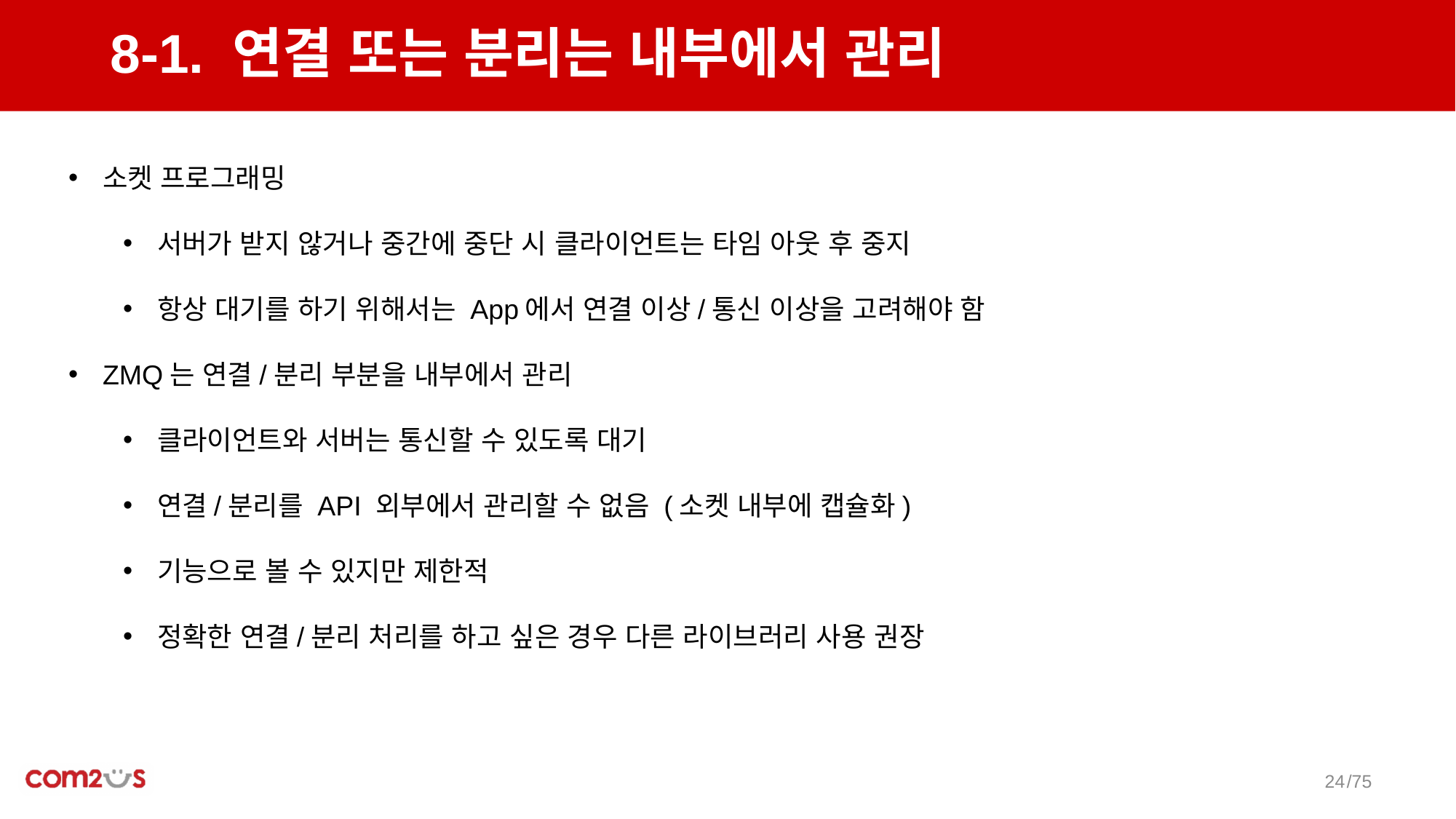

# 8-1. 연결 또는 분리는 내부에서 관리
소켓 프로그래밍

서버가 받지 않거나 중간에 중단 시 클라이언트는 타임 아웃 후 중지

항상 대기를 하기 위해서는 App에서 연결 이상/통신 이상을 고려해야 함

ZMQ는 연결/분리 부분을 내부에서 관리

클라이언트와 서버는 통신할 수 있도록 대기

연결/분리를 API 외부에서 관리할 수 없음 (소켓 내부에 캡슐화)

기능으로 볼 수 있지만 제한적

정확한 연결/분리 처리를 하고 싶은 경우 다른 라이브러리 사용 권장
24